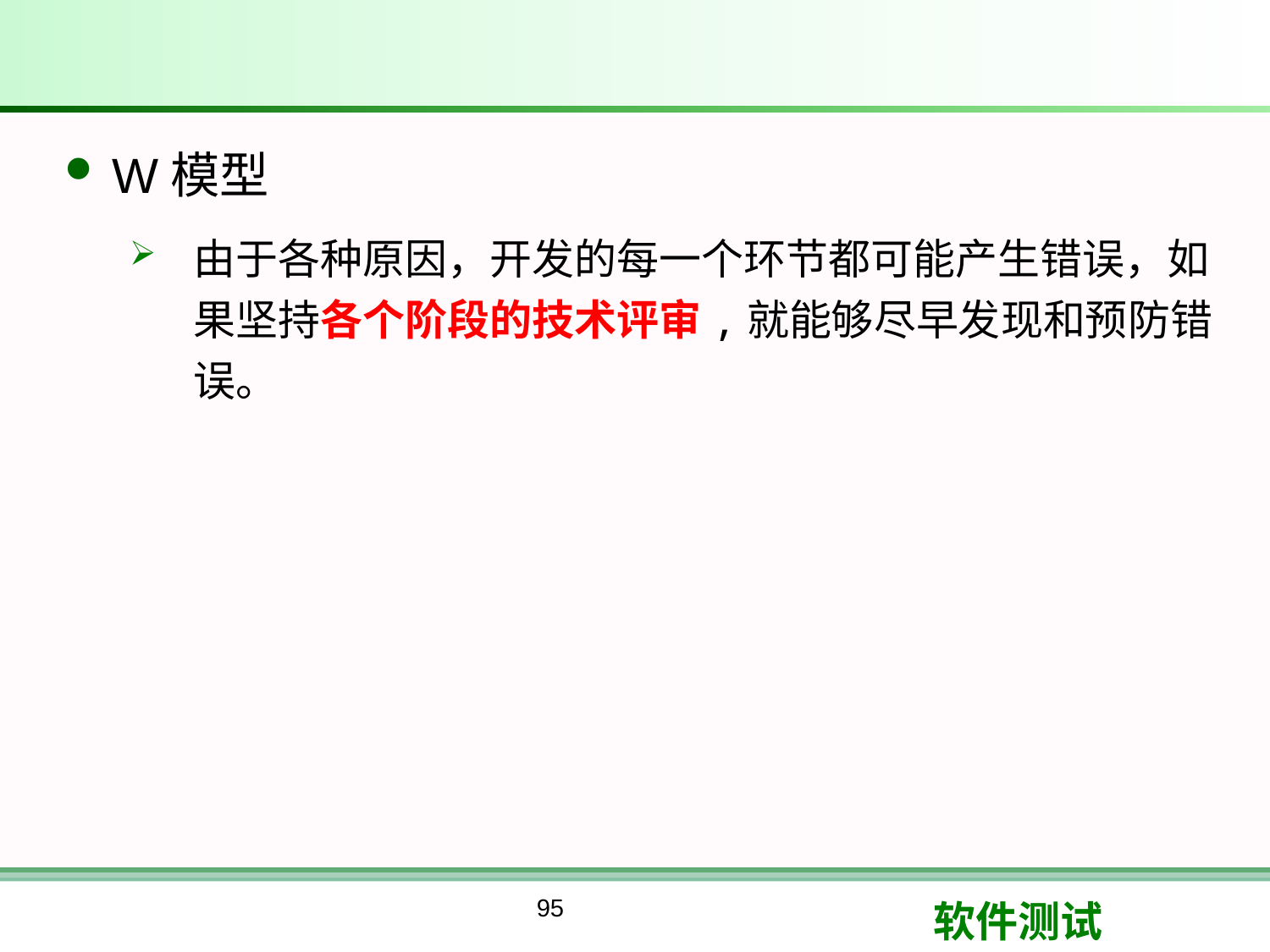

#
W模型
由于各种原因，开发的每一个环节都可能产生错误，如果坚持各个阶段的技术评审,就能够尽早发现和预防错误。

95